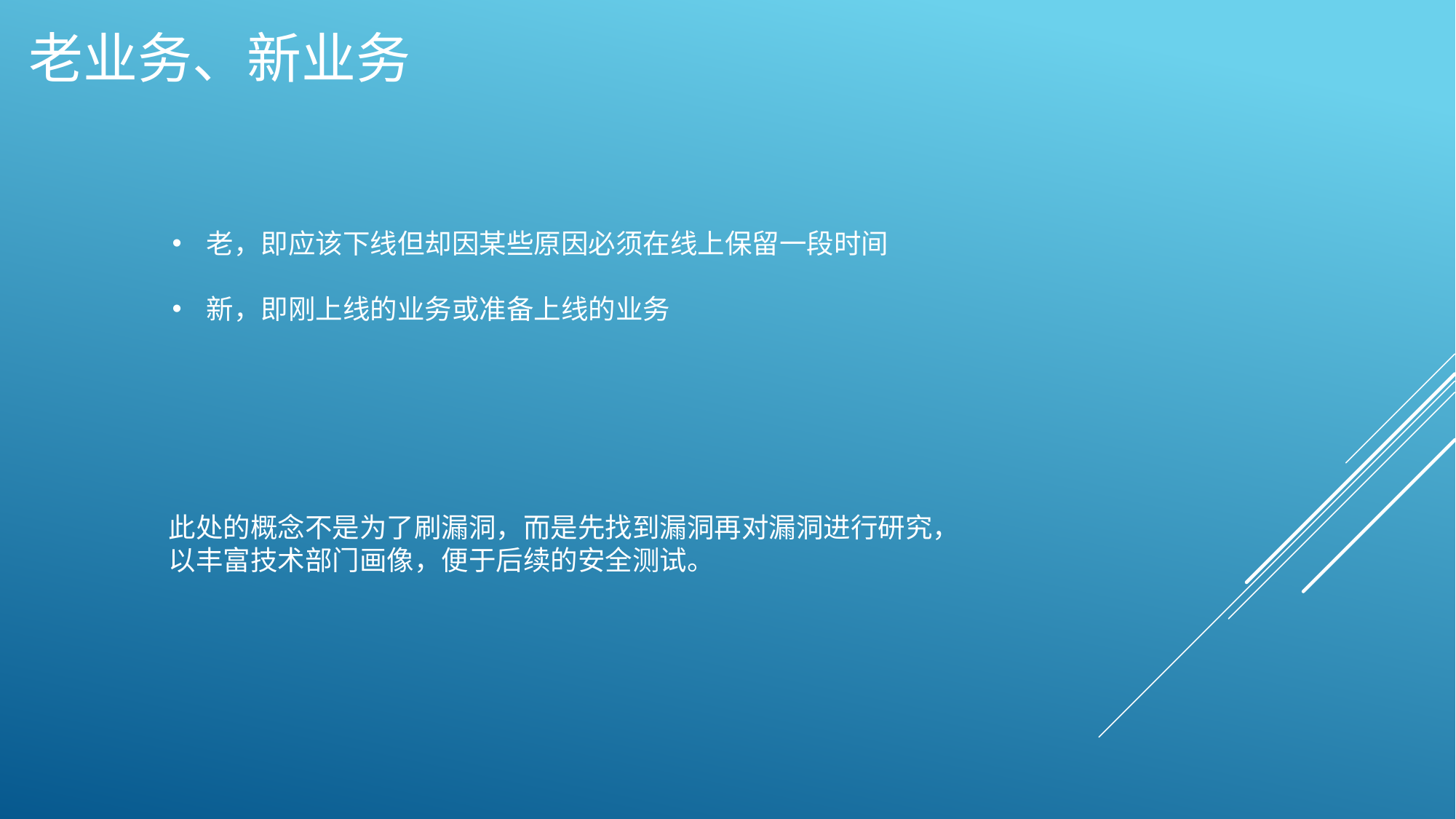

# 老业务、新业务
老，即应该下线但却因某些原因必须在线上保留一段时间

新，即刚上线的业务或准备上线的业务
此处的概念不是为了刷漏洞，而是先找到漏洞再对漏洞进行研究，以丰富技术部门画像，便于后续的安全测试。